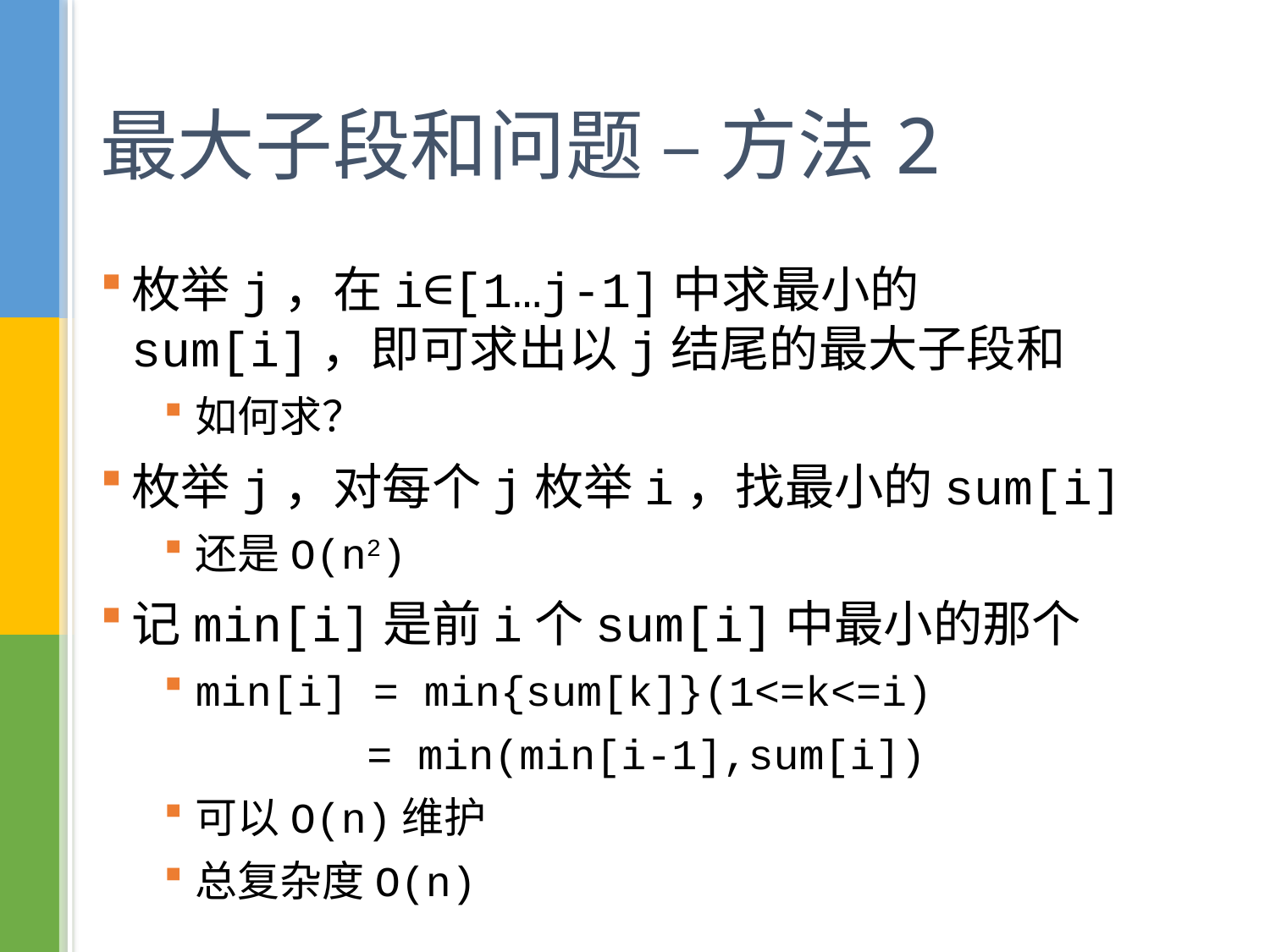

# 最大子段和问题 – 方法2
枚举j，在i∈[1…j-1]中求最小的sum[i]，即可求出以j结尾的最大子段和
如何求？
枚举j，对每个j枚举i，找最小的sum[i]
还是O(n2)
记min[i]是前i个sum[i]中最小的那个
min[i] = min{sum[k]}(1<=k<=i)
        = min(min[i-1],sum[i])
可以O(n)维护
总复杂度O(n)